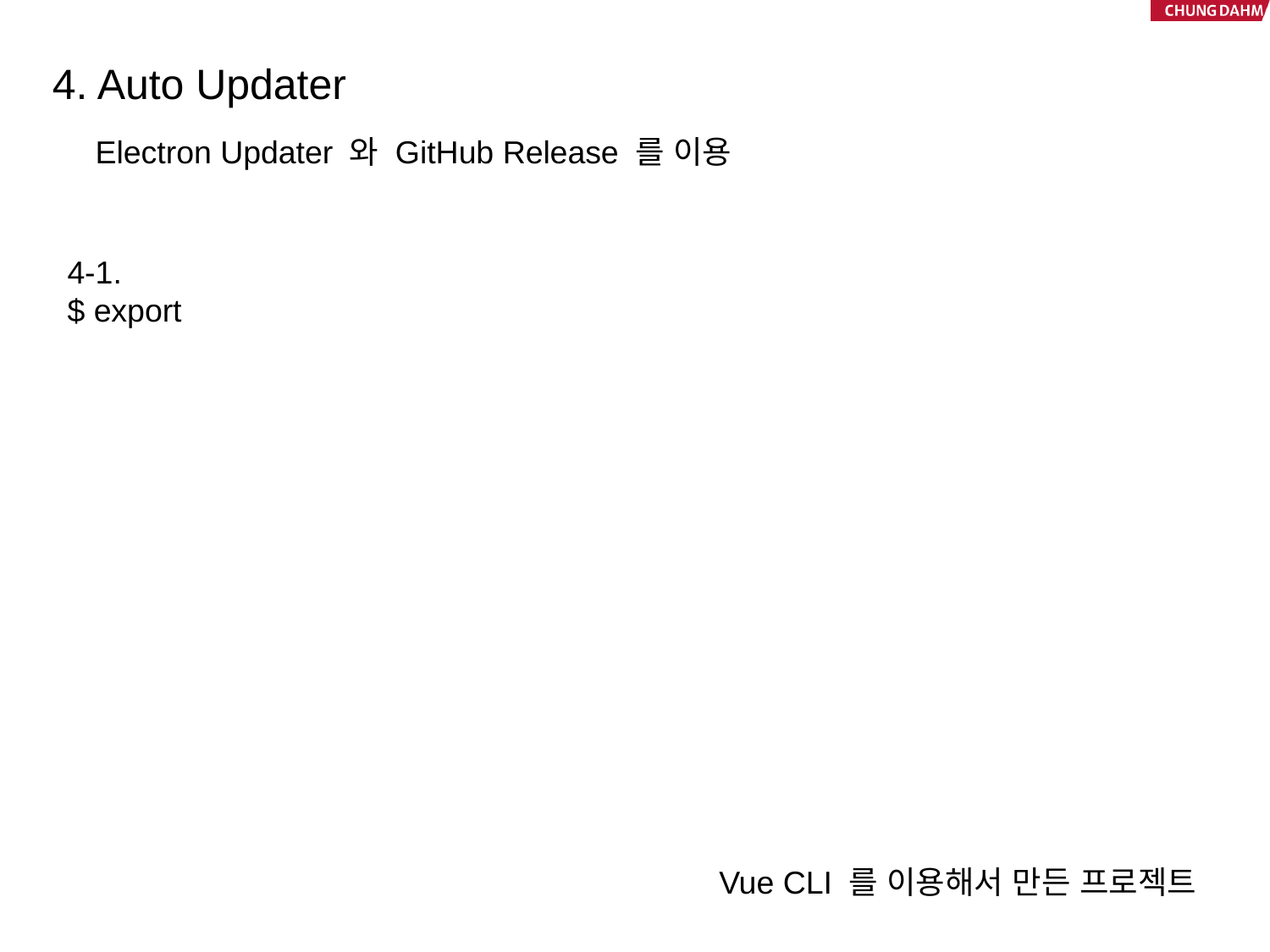

4. Auto Updater
Electron Updater 와 GitHub Release 를 이용
4-1.
$ export
Vue CLI 를 이용해서 만든 프로젝트